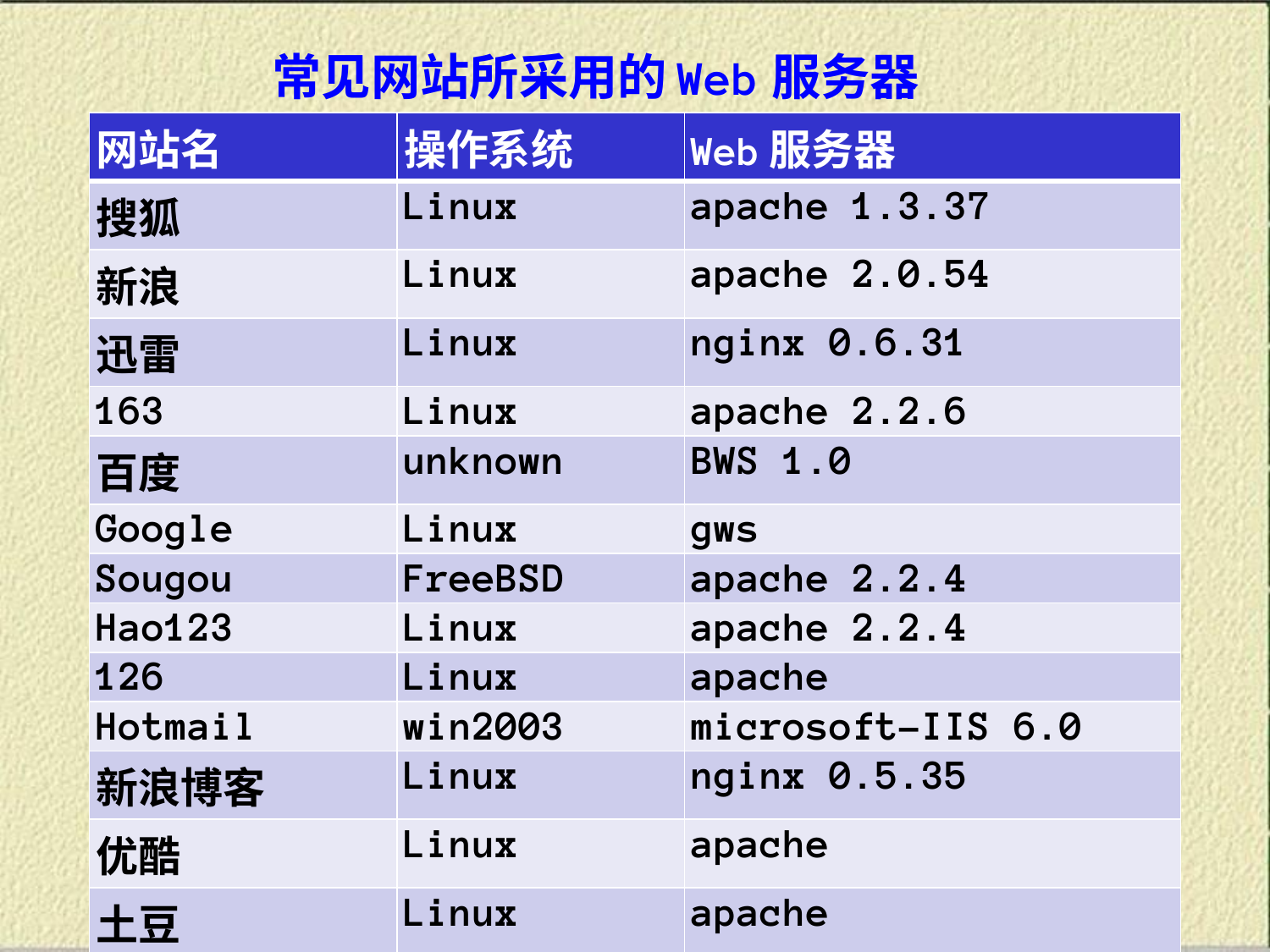

常见网站所采用的Web服务器
| 网站名 | 操作系统 | Web服务器 |
| --- | --- | --- |
| 搜狐 | Linux | apache 1.3.37 |
| 新浪 | Linux | apache 2.0.54 |
| 迅雷 | Linux | nginx 0.6.31 |
| 163 | Linux | apache 2.2.6 |
| 百度 | unknown | BWS 1.0 |
| Google | Linux | gws |
| Sougou | FreeBSD | apache 2.2.4 |
| Hao123 | Linux | apache 2.2.4 |
| 126 | Linux | apache |
| Hotmail | win2003 | microsoft-IIS 6.0 |
| 新浪博客 | Linux | nginx 0.5.35 |
| 优酷 | Linux | apache |
| 土豆 | Linux | apache |